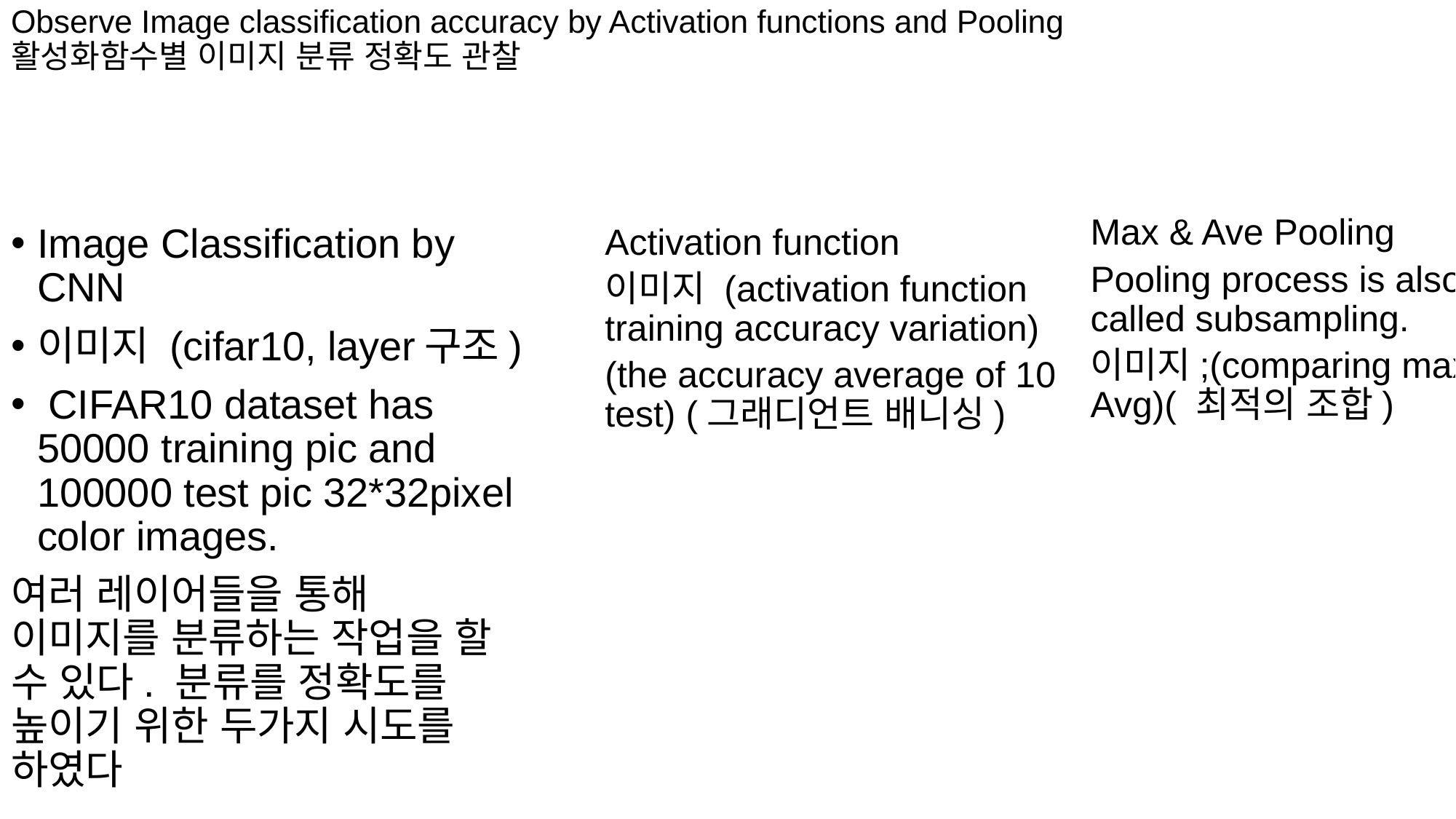

# Observe Image classification accuracy by Activation functions and Pooling 활성화함수별 이미지 분류 정확도 관찰

Max & Ave Pooling
Pooling process is also called subsampling.
이미지;(comparing max & Avg)( 최적의 조합)

Image Classification by CNN
이미지 (cifar10, layer구조)
 CIFAR10 dataset has 50000 training pic and 100000 test pic 32*32pixel color images.
여러 레이어들을 통해 이미지를 분류하는 작업을 할 수 있다. 분류를 정확도를 높이기 위한 두가지 시도를 하였다

Activation function
이미지 (activation function  training accuracy variation)
(the accuracy average of 10 test) (그래디언트 배니싱)